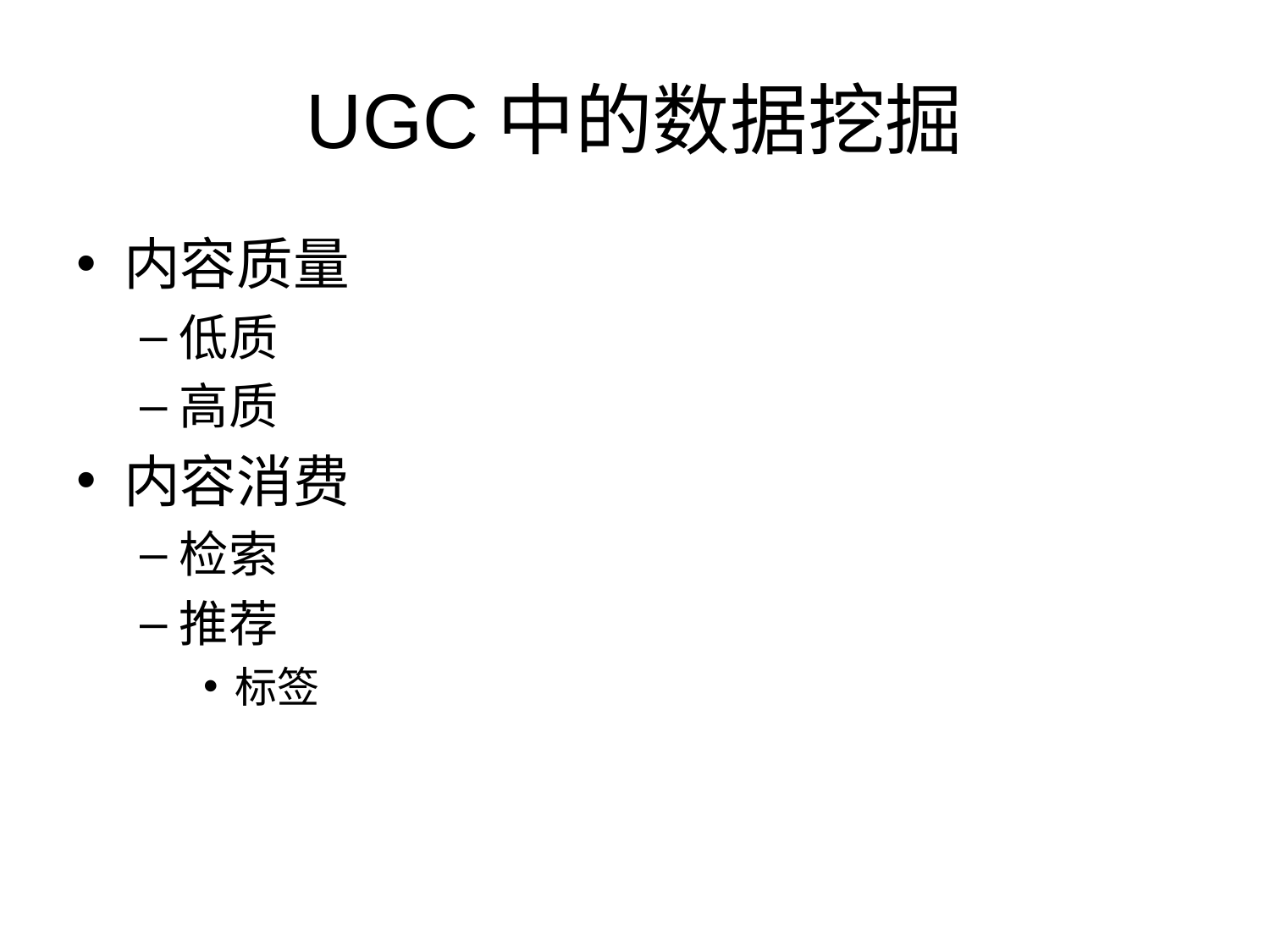

# UGC中的数据挖掘
内容质量
低质
高质
内容消费
检索
推荐
标签